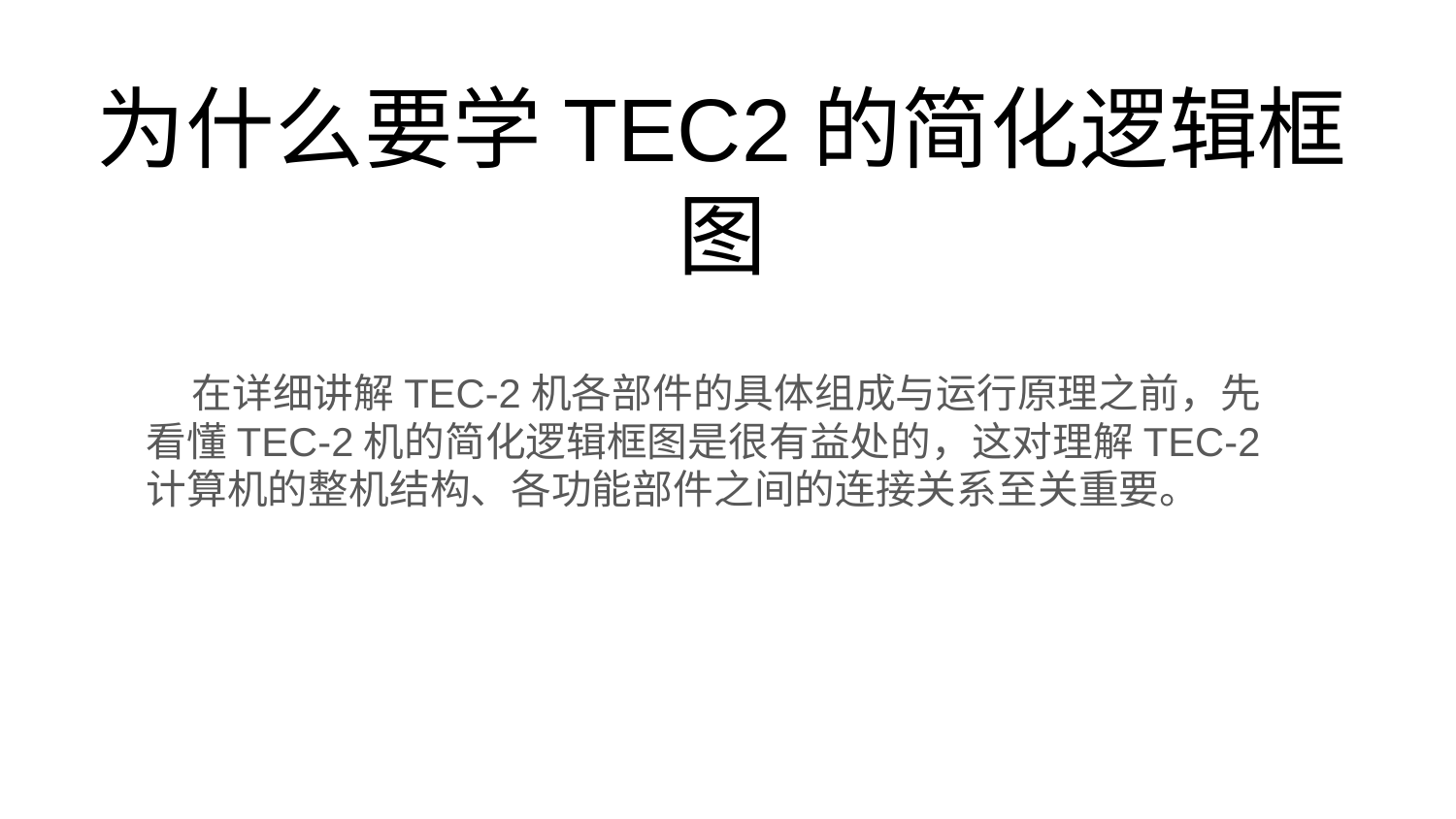

# 为什么要学TEC2的简化逻辑框图
    在详细讲解TEC-2机各部件的具体组成与运行原理之前，先看懂TEC-2机的简化逻辑框图是很有益处的，这对理解TEC-2计算机的整机结构、各功能部件之间的连接关系至关重要。